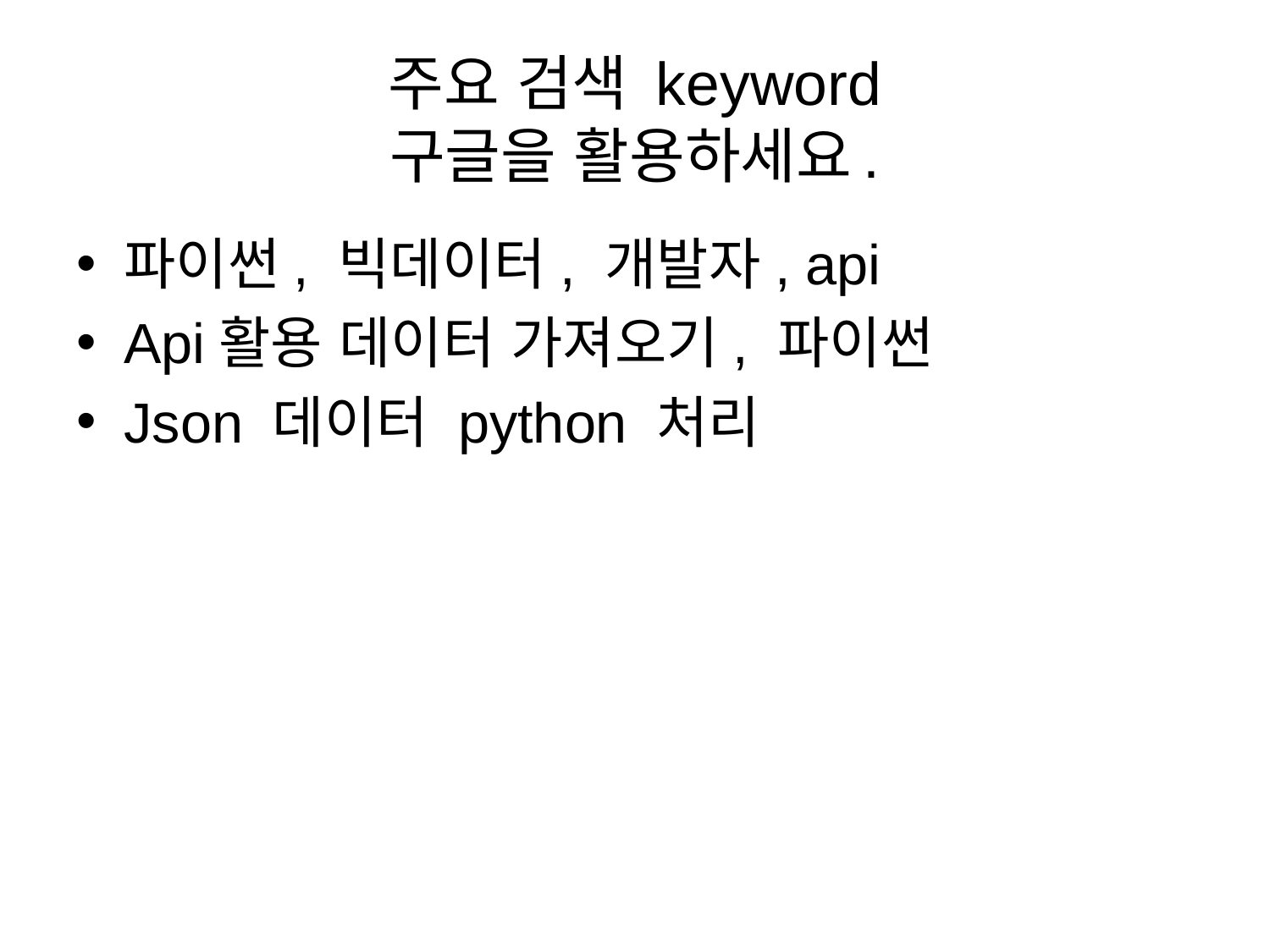

# 주요 검색 keyword 구글을 활용하세요.
파이썬, 빅데이터, 개발자, api
Api활용 데이터 가져오기, 파이썬
Json 데이터 python 처리